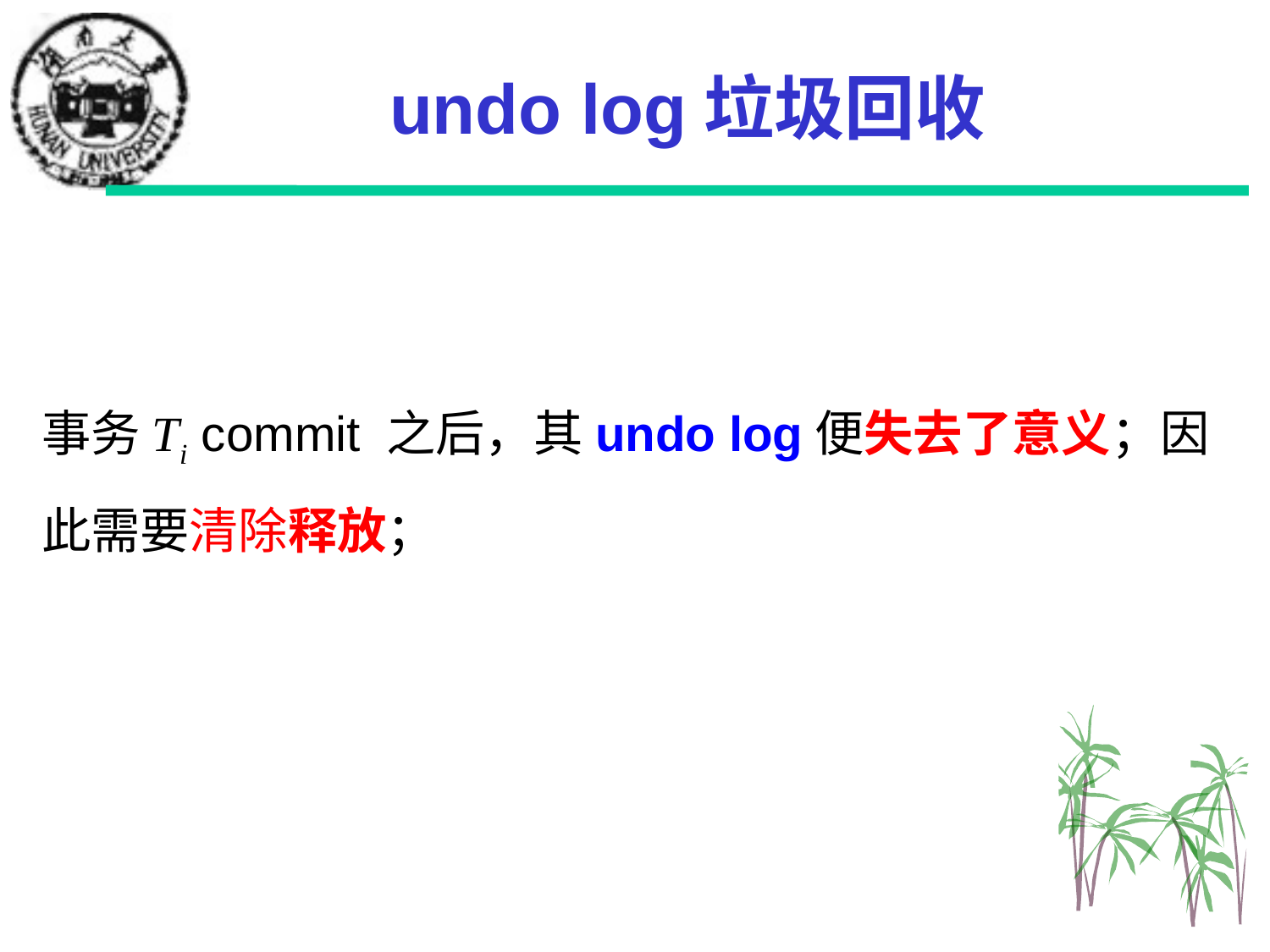

# undo log垃圾回收
事务Ti commit 之后，其undo log便失去了意义；因此需要清除释放；